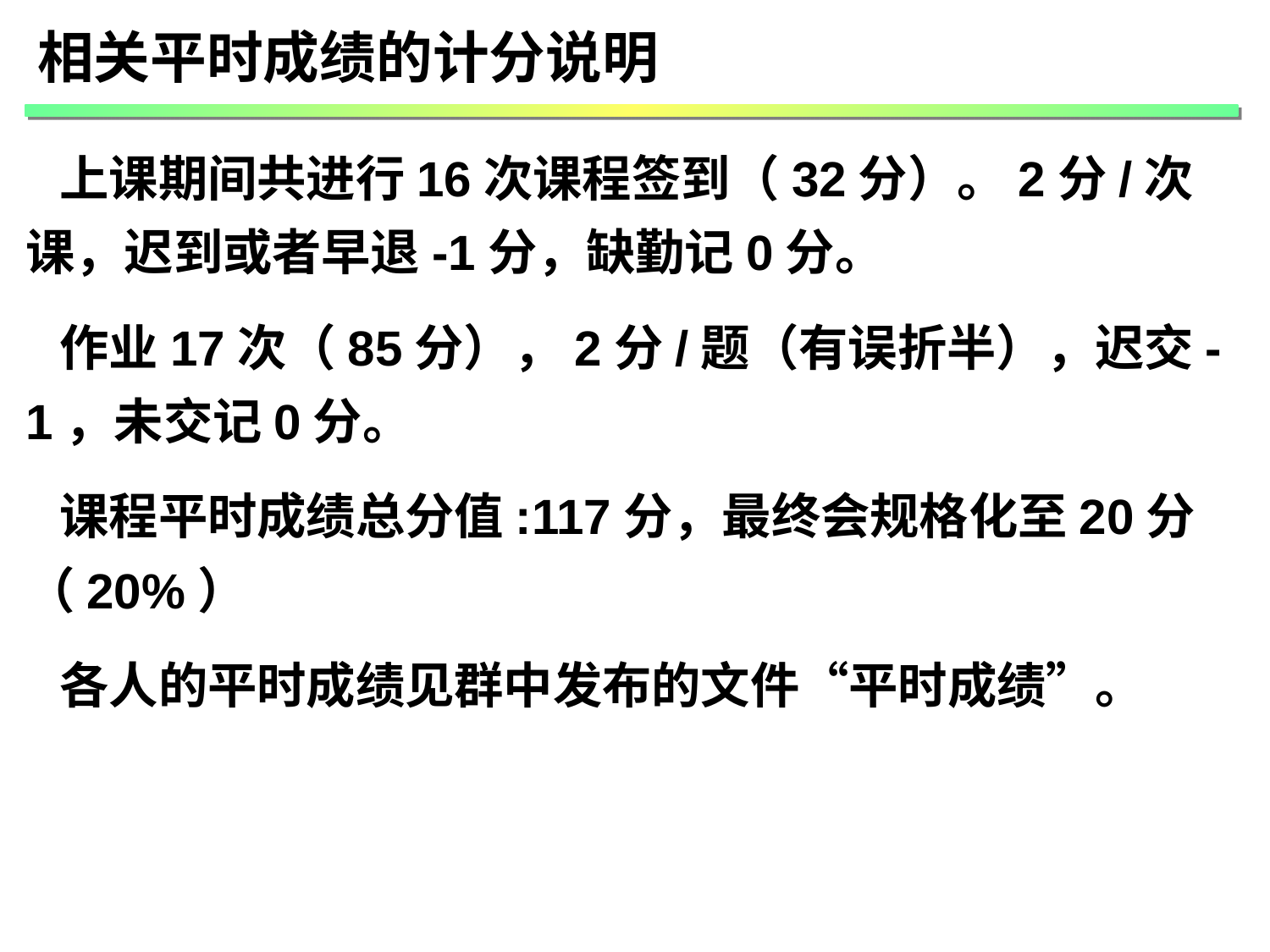

相关平时成绩的计分说明

  上课期间共进行16次课程签到（32分）。2分/次课，迟到或者早退-1分，缺勤记0分。
  作业17次（85分），2分/题（有误折半），迟交-1，未交记0分。
  课程平时成绩总分值:117分，最终会规格化至20分（20%）
  各人的平时成绩见群中发布的文件“平时成绩”。